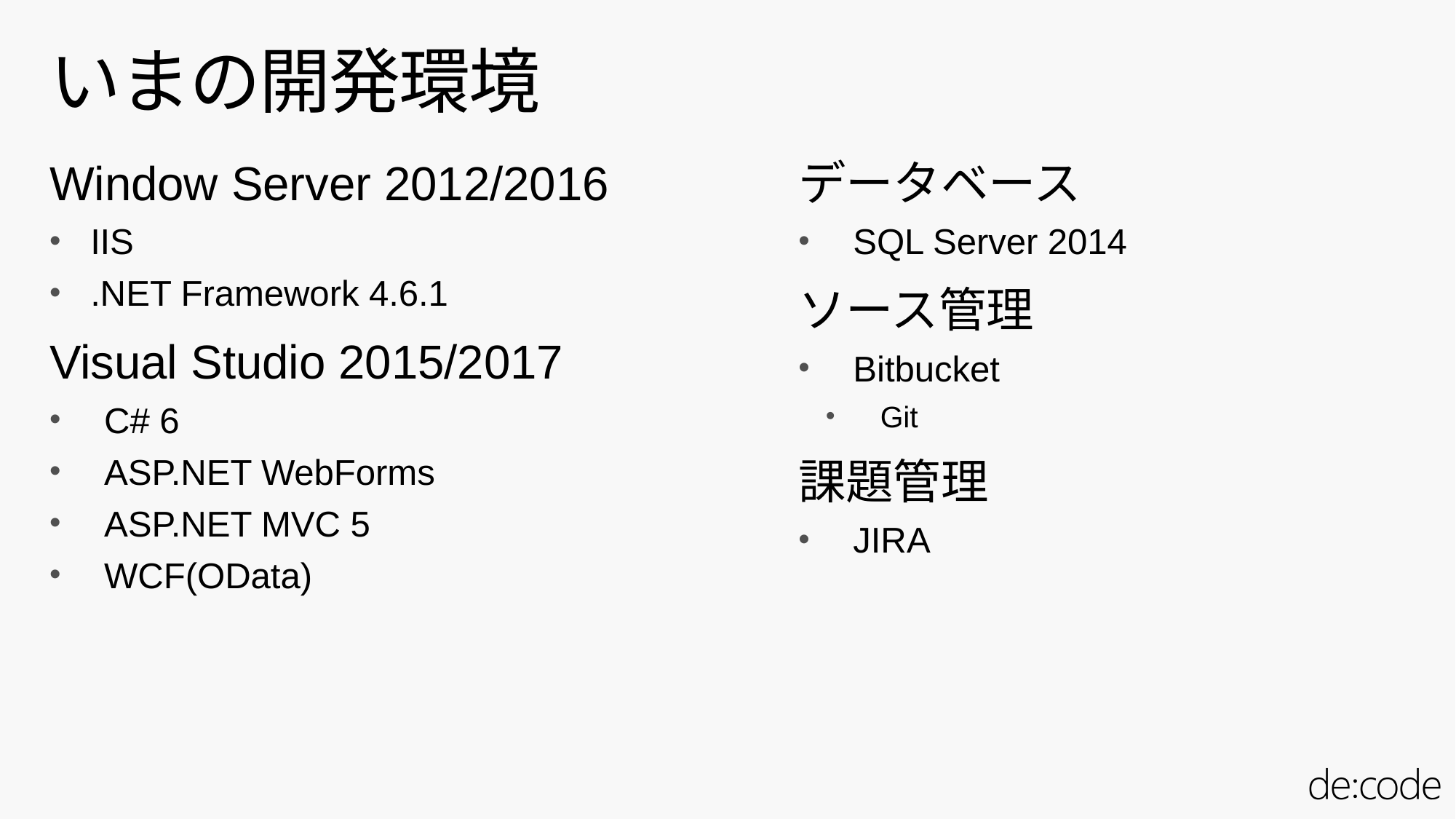

# いまの開発環境
Window Server 2012/2016
IIS
.NET Framework 4.6.1
Visual Studio 2015/2017
C# 6
ASP.NET WebForms
ASP.NET MVC 5
WCF(OData)

データベース
SQL Server 2014
ソース管理
Bitbucket
Git
課題管理
JIRA